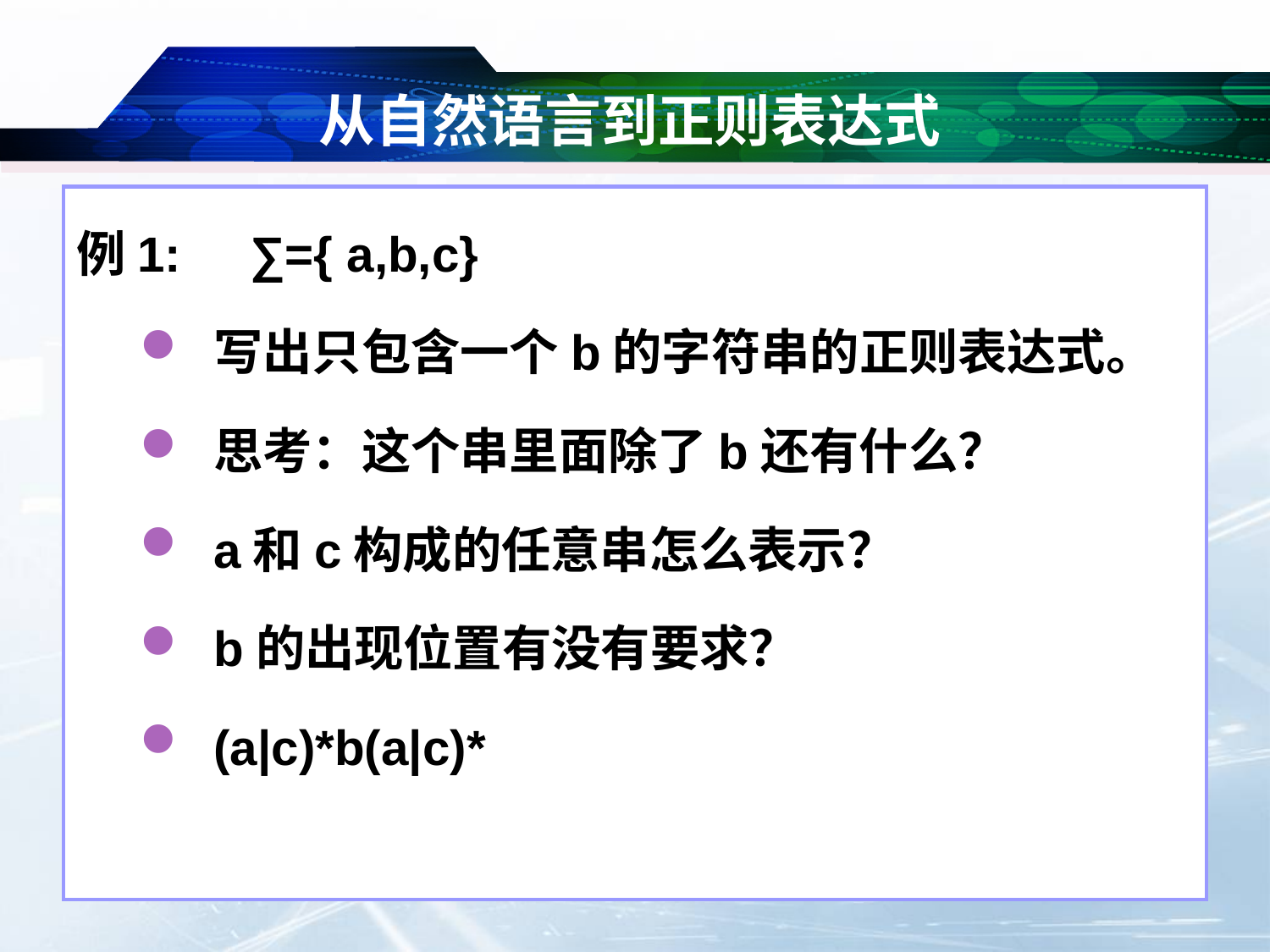

# 从自然语言到正则表达式
例1:     ∑={ a,b,c}
写出只包含一个b的字符串的正则表达式。
思考：这个串里面除了b还有什么？
a和c构成的任意串怎么表示？
b的出现位置有没有要求？
(a|c)*b(a|c)*